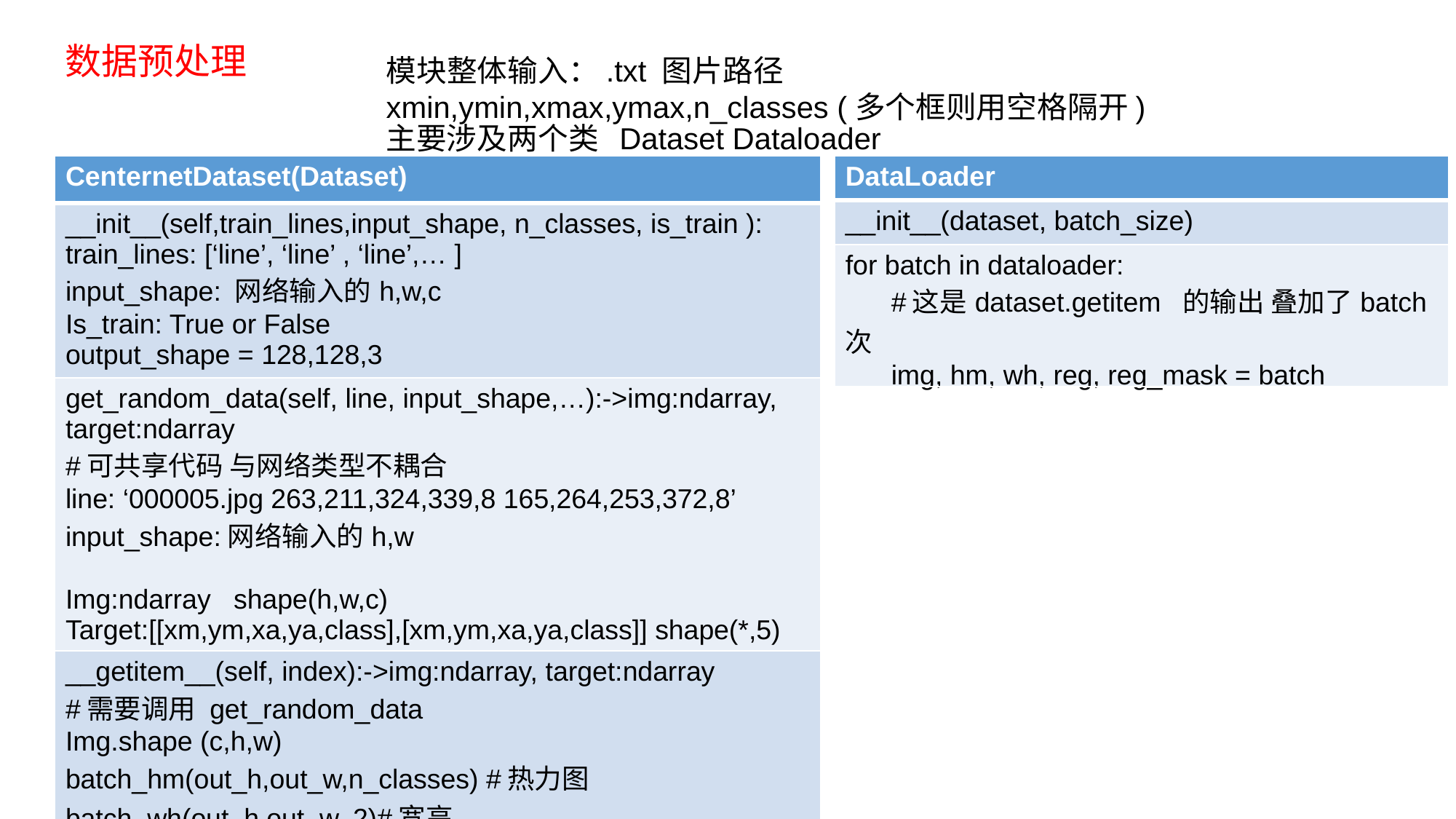

数据预处理
模块整体输入：.txt 图片路径  xmin,ymin,xmax,ymax,n_classes (多个框则用空格隔开)
主要涉及两个类  Dataset Dataloader
| CenternetDataset(Dataset) |
| --- |
| \_\_init\_\_(self,train\_lines,input\_shape, n\_classes, is\_train ): train\_lines: [‘line’, ‘line’ , ‘line’,… ] input\_shape: 网络输入的h,w,c Is\_train: True or False output\_shape = 128,128,3 |
| get\_random\_data(self, line, input\_shape,…):->img:ndarray, target:ndarray #可共享代码 与网络类型不耦合 line: ‘000005.jpg 263,211,324,339,8 165,264,253,372,8’ input\_shape:网络输入的h,w Img:ndarray shape(h,w,c) Target:[[xm,ym,xa,ya,class],[xm,ym,xa,ya,class]] shape(\*,5) |
| \_\_getitem\_\_(self, index):->img:ndarray, target:ndarray #需要调用 get\_random\_data Img.shape (c,h,w) batch\_hm(out\_h,out\_w,n\_classes) #热力图 batch\_wh(out\_h,out\_w, 2)#宽高 batch\_reg(out\_h,out\_w, 2)#中心点 batch\_reg\_mask(out\_h,out\_w) )#中心点存在的地方为1 |
| \_\_len\_\_(self): return len(self.train\_lines) |
| DataLoader |
| --- |
| \_\_init\_\_(dataset, batch\_size) |
| for batch in dataloader: #这是dataset.getitem 的输出 叠加了batch次 img, hm, wh, reg, reg\_mask = batch |